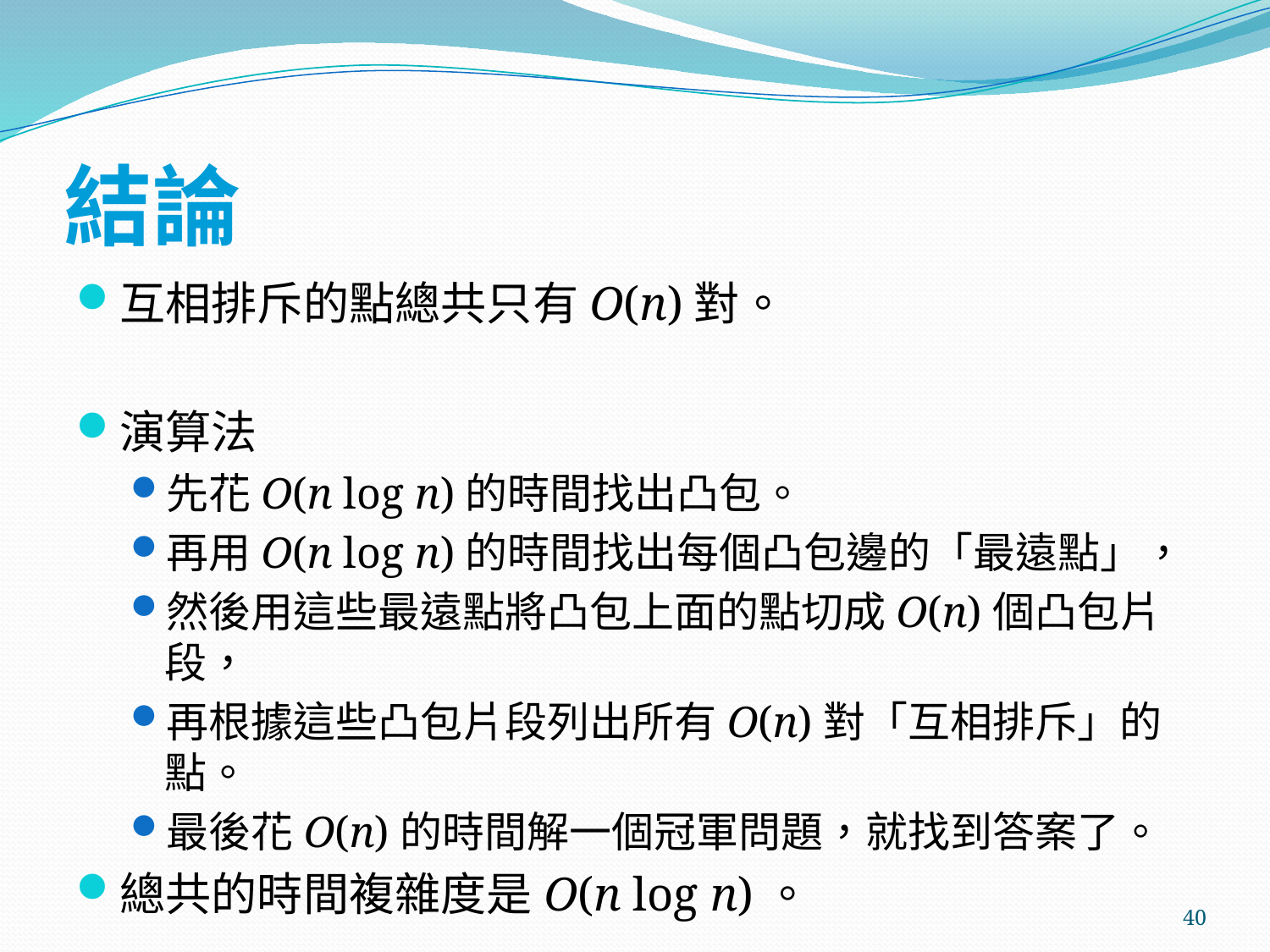

# 結論
互相排斥的點總共只有O(n)對。

演算法
先花O(n log n)的時間找出凸包。
再用O(n log n)的時間找出每個凸包邊的「最遠點」，
然後用這些最遠點將凸包上面的點切成O(n)個凸包片段，
再根據這些凸包片段列出所有O(n)對「互相排斥」的點。
最後花O(n)的時間解一個冠軍問題，就找到答案了。
總共的時間複雜度是O(n log n)。
40